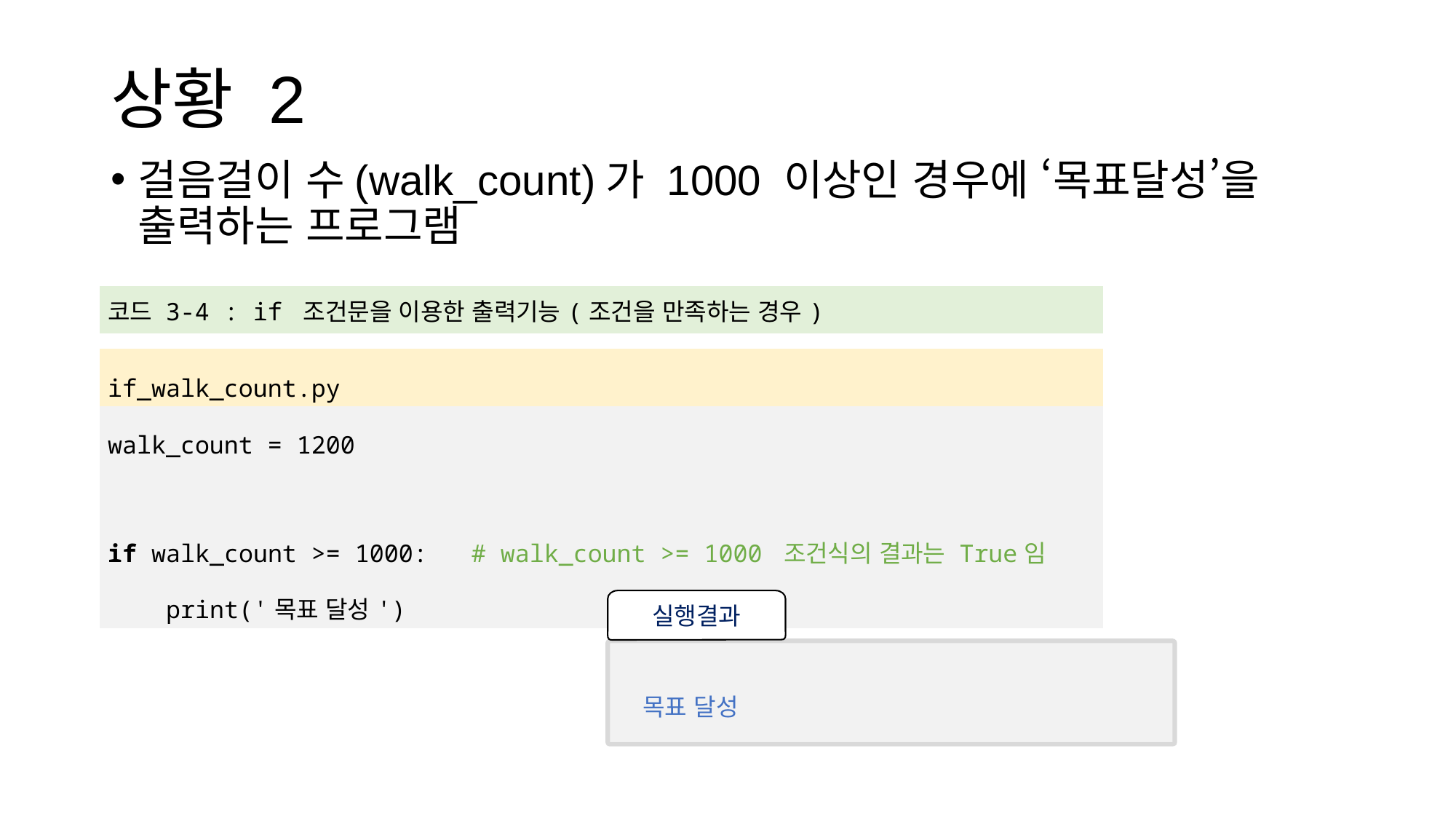

# 상황 2
걸음걸이 수(walk_count)가 1000 이상인 경우에 ‘목표달성’을 출력하는 프로그램

| 코드 3-4 : if 조건문을 이용한 출력기능(조건을 만족하는 경우) |
| --- |
|  |
| if\_walk\_count.py |
| walk\_count = 1200 if walk\_count >= 1000: # walk\_count >= 1000 조건식의 결과는 True임 print('목표 달성') |
실행결과

목표 달성